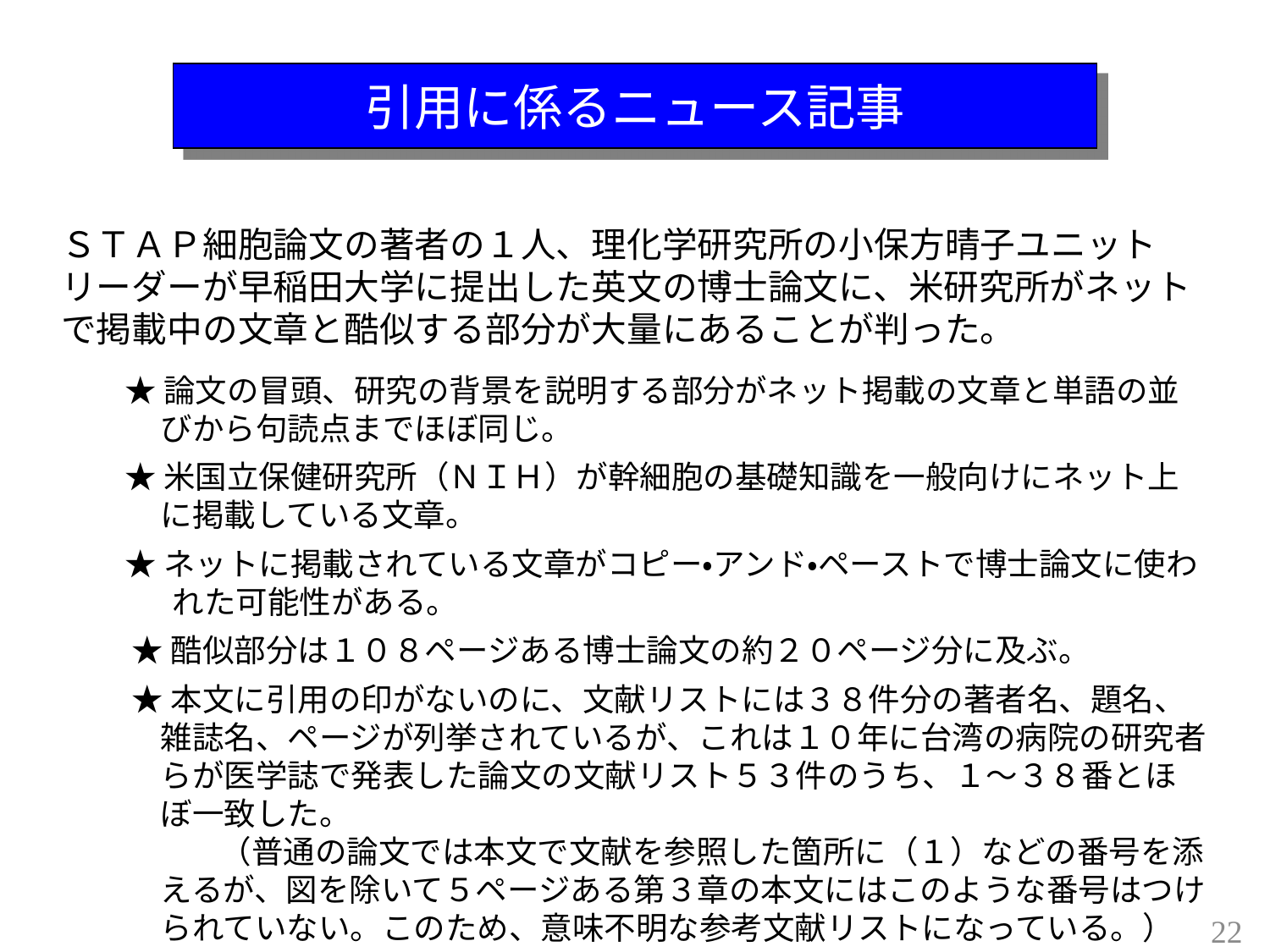

引用に係るニュース記事
ＳＴＡＰ細胞論文の著者の１人、理化学研究所の小保方晴子ユニットリーダーが早稲田大学に提出した英文の博士論文に、米研究所がネットで掲載中の文章と酷似する部分が大量にあることが判った。
　　★ 論文の冒頭、研究の背景を説明する部分がネット掲載の文章と単語の並びから句読点までほぼ同じ。
　　★ 米国立保健研究所（ＮＩＨ）が幹細胞の基礎知識を一般向けにネット上に掲載している文章。
　　★ ネットに掲載されている文章がコピー・アンド・ペーストで博士論文に使われた可能性がある。
　　 ★ 酷似部分は１０８ページある博士論文の約２０ページ分に及ぶ。
　　 ★ 本文に引用の印がないのに、文献リストには３８件分の著者名、題名、雑誌名、ページが列挙されているが、これは１０年に台湾の病院の研究者らが医学誌で発表した論文の文献リスト５３件のうち、１～３８番とほぼ一致した。
　　　　　（普通の論文では本文で文献を参照した箇所に（１）などの番号を添えるが、図を除いて５ページある第３章の本文にはこのような番号はつけられていない。このため、意味不明な参考文献リストになっている。）
22